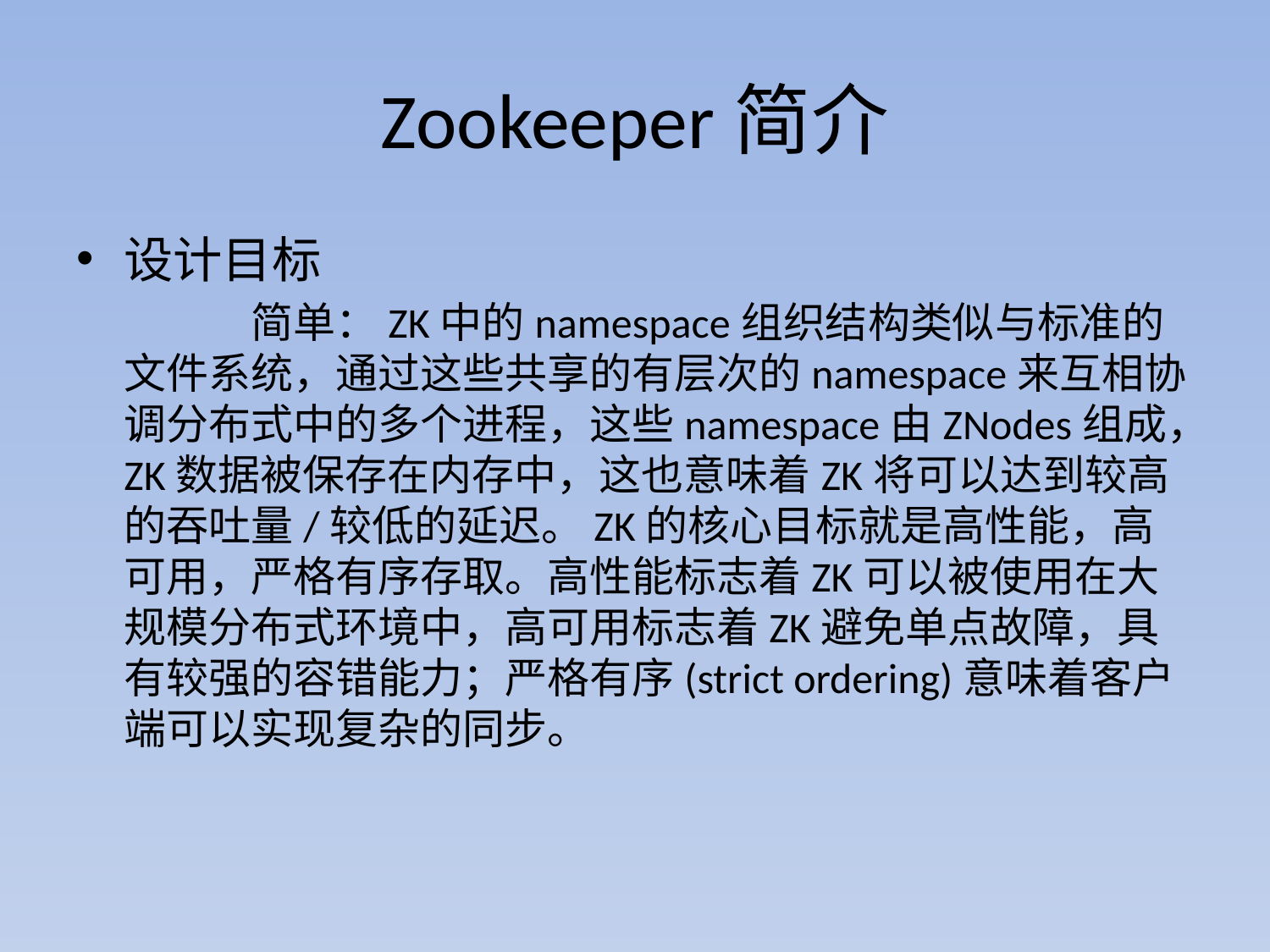

# Zookeeper简介
设计目标
		简单：ZK中的namespace组织结构类似与标准的文件系统，通过这些共享的有层次的namespace来互相协调分布式中的多个进程，这些namespace由ZNodes组成，ZK数据被保存在内存中，这也意味着ZK将可以达到较高的吞吐量/较低的延迟。ZK的核心目标就是高性能，高可用，严格有序存取。高性能标志着ZK可以被使用在大规模分布式环境中，高可用标志着ZK避免单点故障，具有较强的容错能力；严格有序(strict ordering)意味着客户端可以实现复杂的同步。